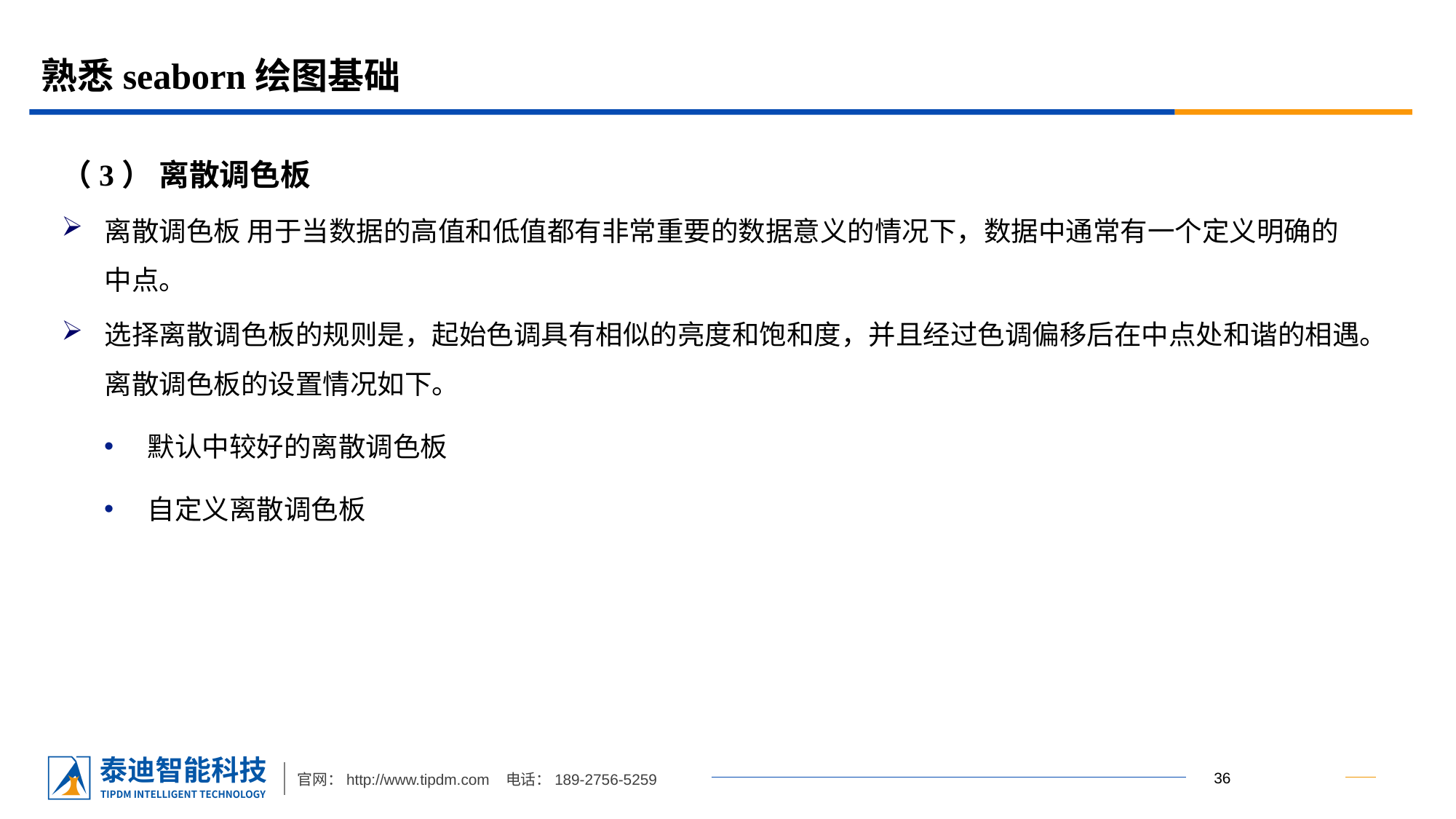

# 熟悉seaborn绘图基础
（3） 离散调色板
离散调色板 用于当数据的高值和低值都有非常重要的数据意义的情况下，数据中通常有一个定义明确的中点。
选择离散调色板的规则是，起始色调具有相似的亮度和饱和度，并且经过色调偏移后在中点处和谐的相遇。离散调色板的设置情况如下。
默认中较好的离散调色板
自定义离散调色板